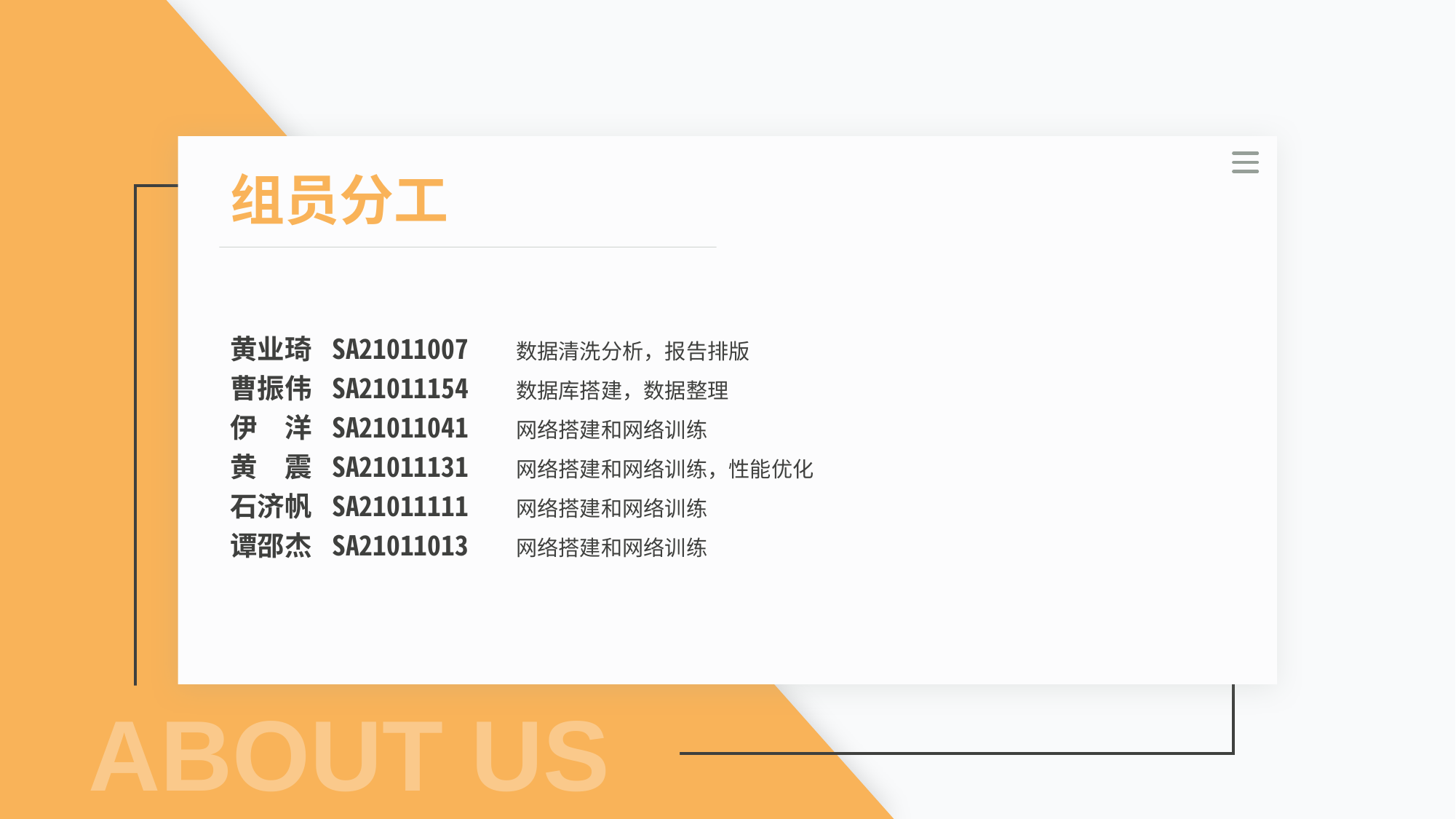

组员分工

黄业琦 SA21011007   数据清洗分析，报告排版
曹振伟 SA21011154   数据库搭建，数据整理
伊  洋 SA21011041   网络搭建和网络训练
黄  震 SA21011131   网络搭建和网络训练，性能优化
石济帆 SA21011111   网络搭建和网络训练
谭邵杰 SA21011013   网络搭建和网络训练
ABOUT US